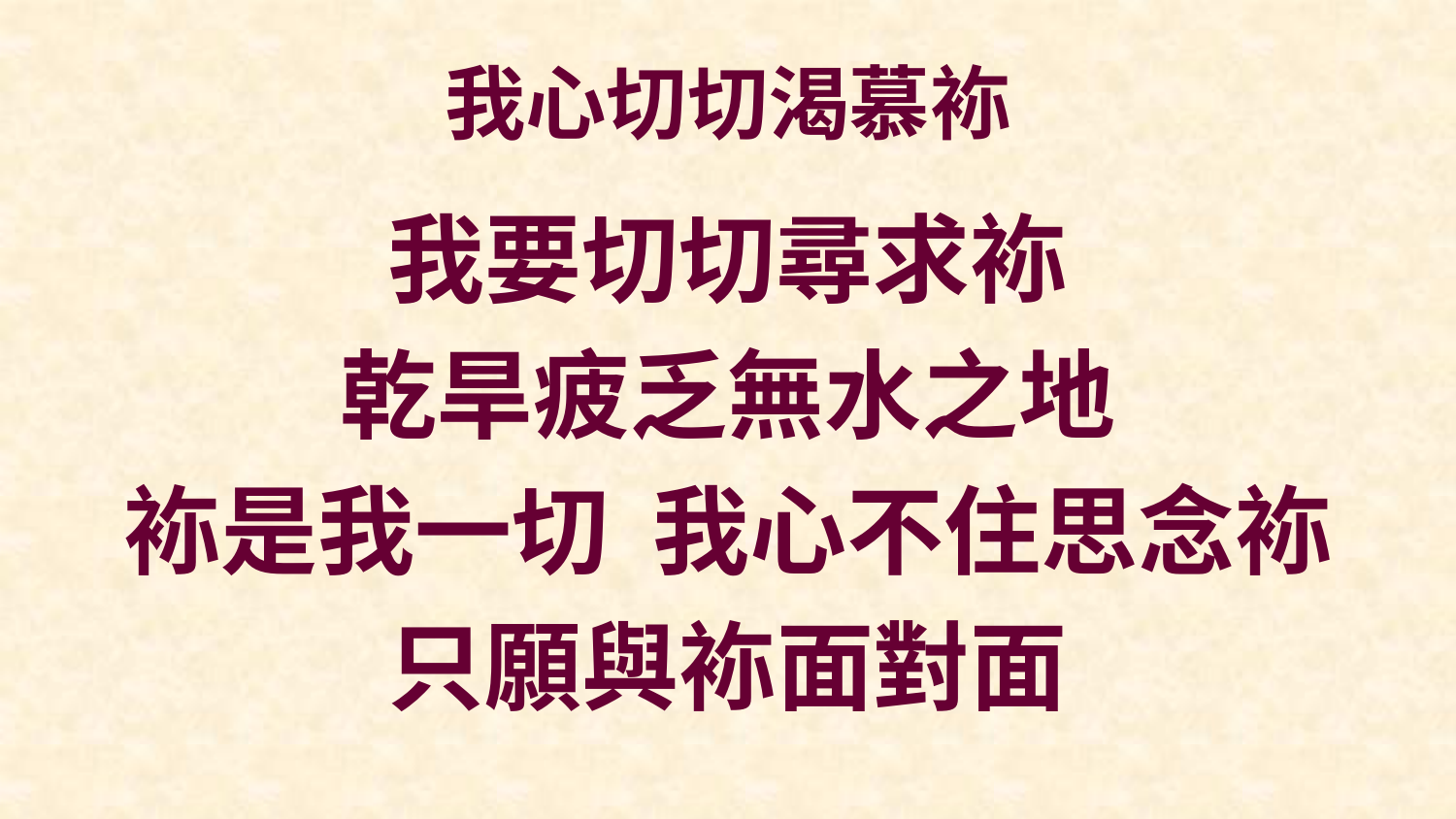

# 我心切切渴慕袮
我要切切尋求袮
乾旱疲乏無水之地
袮是我一切  我心不住思念袮
只願與袮面對面